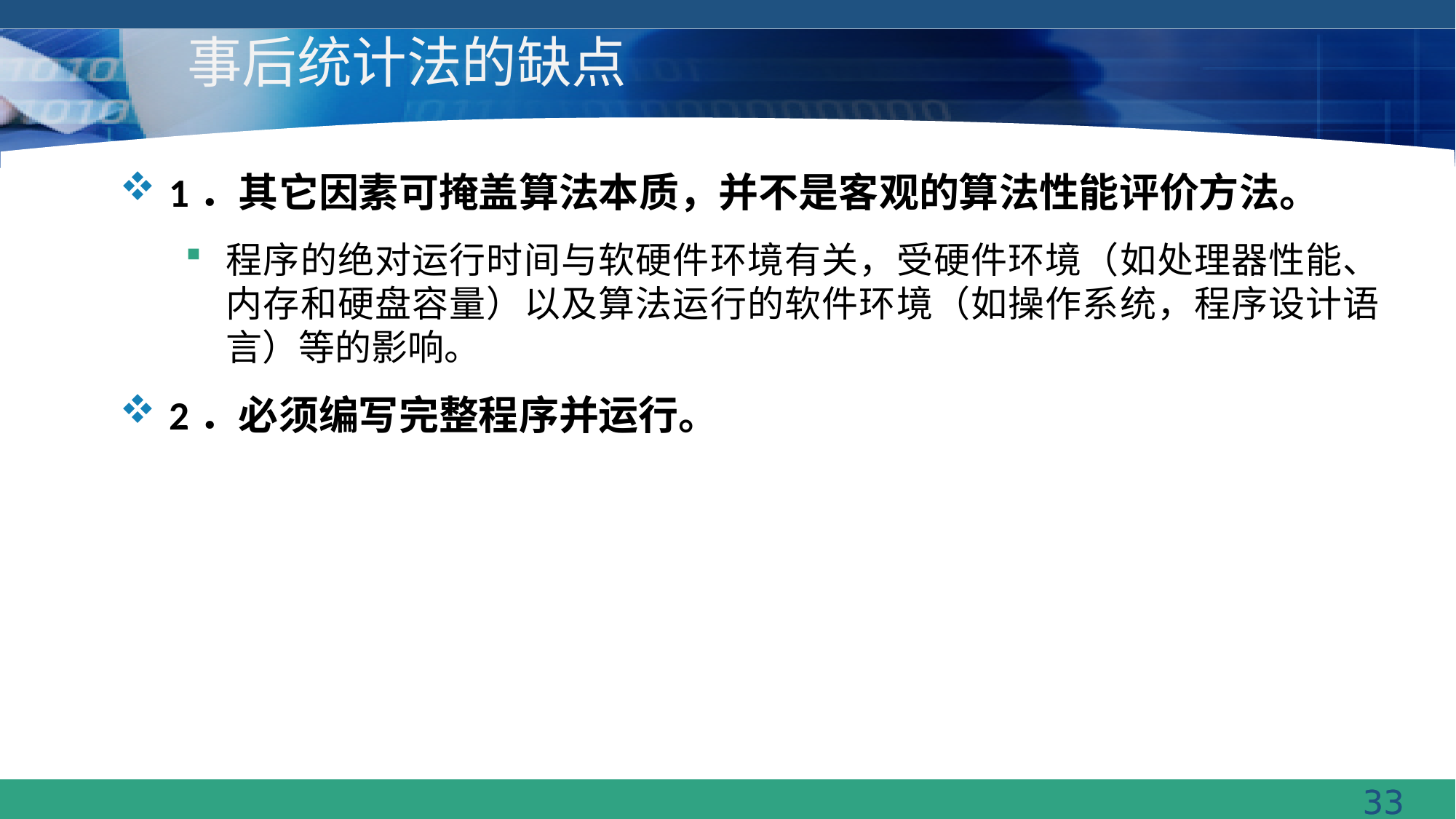

# 事后统计法的缺点
1．其它因素可掩盖算法本质，并不是客观的算法性能评价方法。
程序的绝对运行时间与软硬件环境有关，受硬件环境（如处理器性能、内存和硬盘容量）以及算法运行的软件环境（如操作系统，程序设计语言）等的影响。
2．必须编写完整程序并运行。